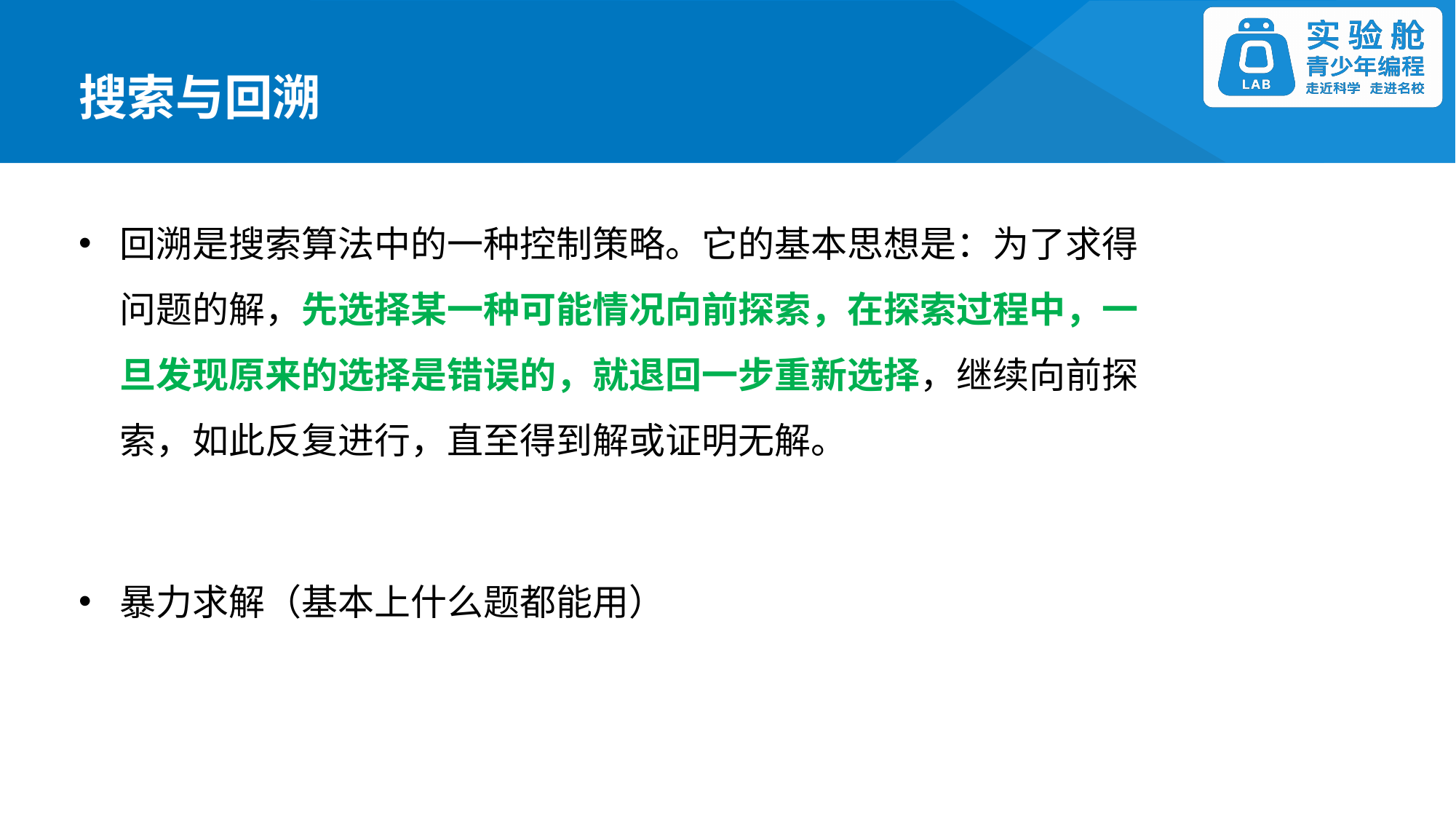

搜索与回溯
回溯是搜索算法中的一种控制策略。它的基本思想是：为了求得问题的解，先选择某一种可能情况向前探索，在探索过程中，一旦发现原来的选择是错误的，就退回一步重新选择，继续向前探索，如此反复进行，直至得到解或证明无解。

暴力求解（基本上什么题都能用）